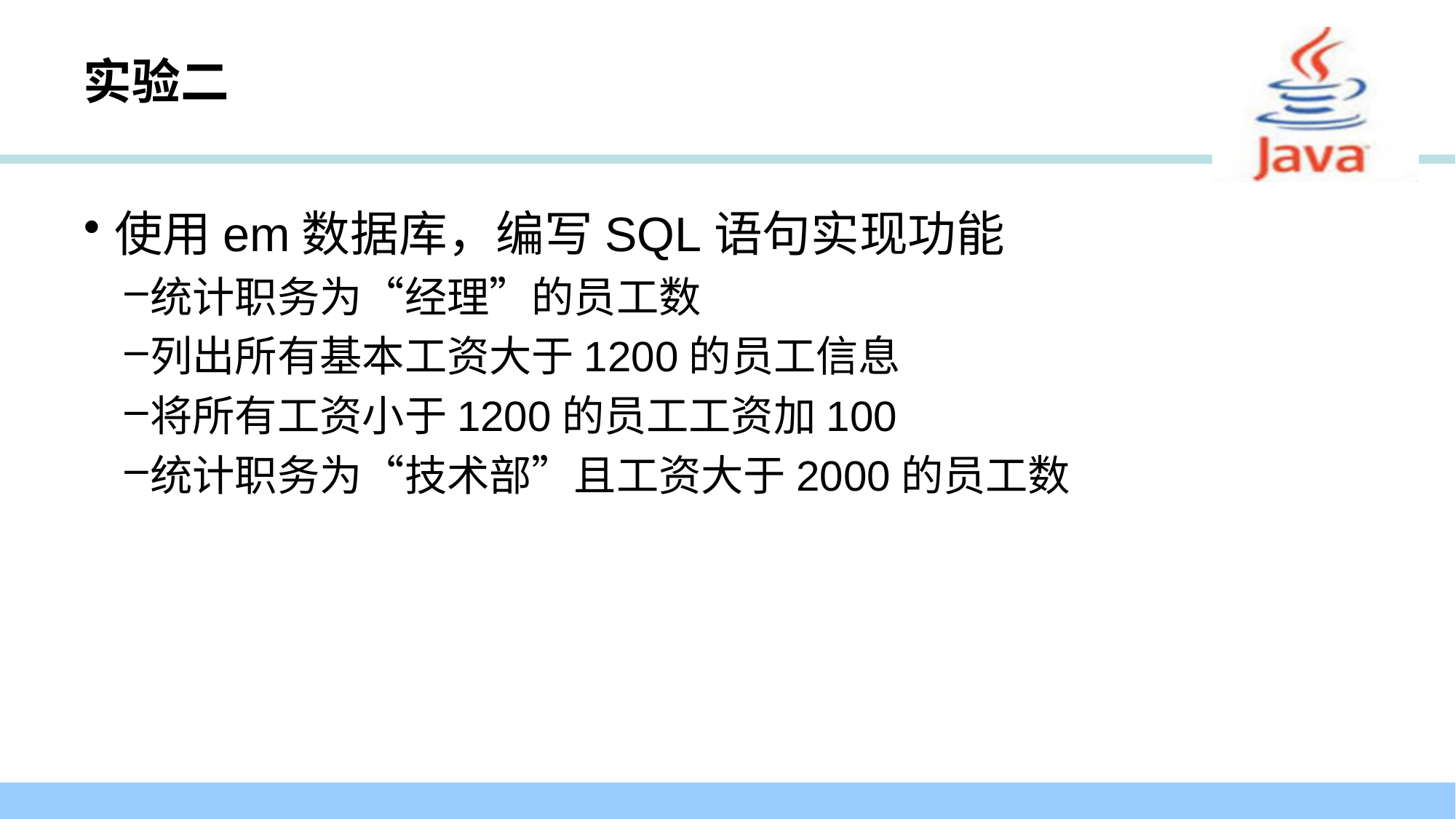

# 实验二
使用em数据库，编写SQL语句实现功能
统计职务为“经理”的员工数
列出所有基本工资大于1200的员工信息
将所有工资小于1200的员工工资加100
统计职务为“技术部”且工资大于2000的员工数